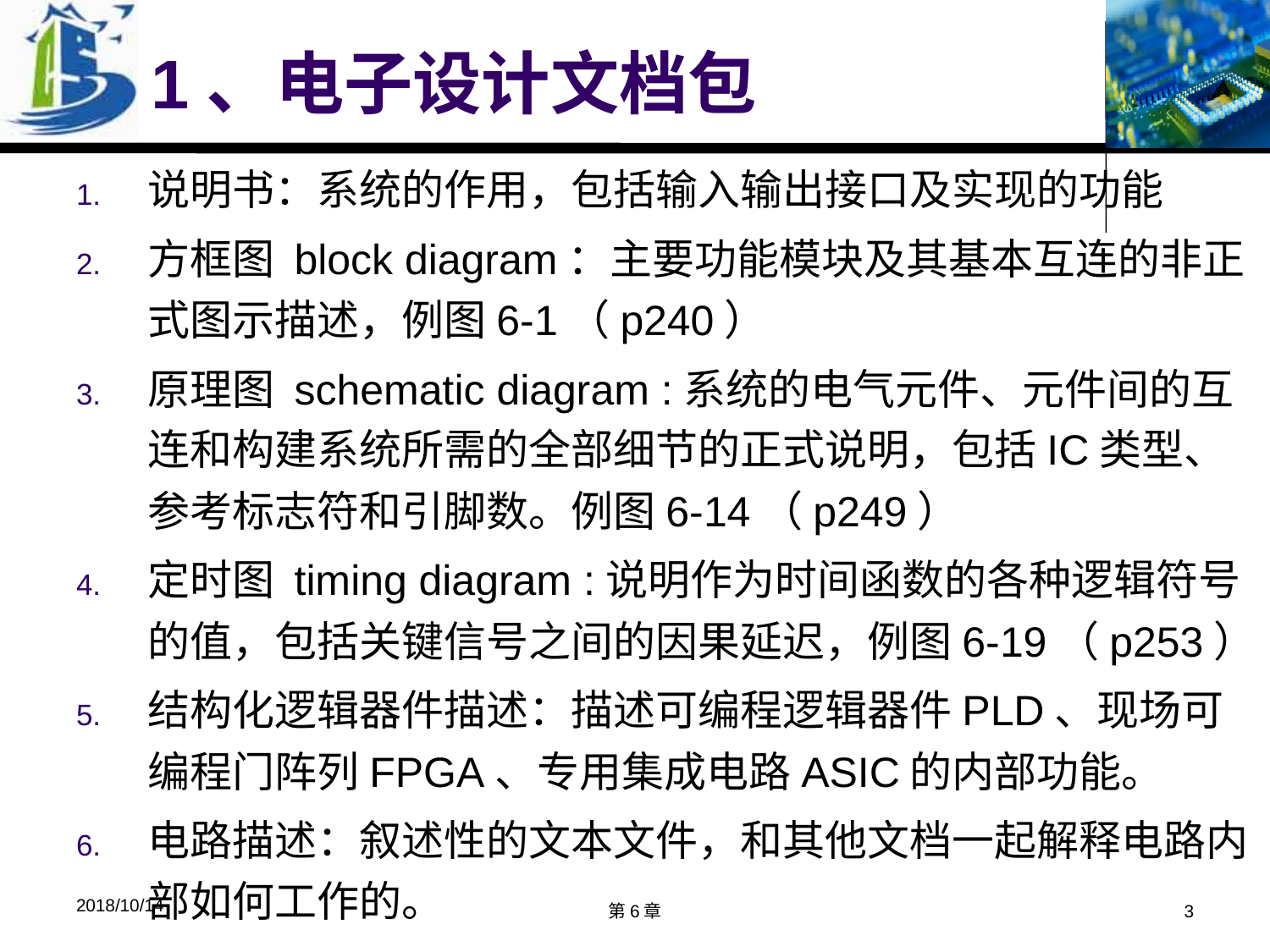

# 1、电子设计文档包
说明书：系统的作用，包括输入输出接口及实现的功能
方框图 block diagram：主要功能模块及其基本互连的非正式图示描述，例图6-1（p240）
原理图 schematic diagram :系统的电气元件、元件间的互连和构建系统所需的全部细节的正式说明，包括IC类型、参考标志符和引脚数。例图6-14（p249）
定时图 timing diagram :说明作为时间函数的各种逻辑符号的值，包括关键信号之间的因果延迟，例图6-19（p253）
结构化逻辑器件描述：描述可编程逻辑器件PLD、现场可编程门阵列FPGA、专用集成电路ASIC的内部功能。
电路描述：叙述性的文本文件，和其他文档一起解释电路内部如何工作的。
2018/10/14
第6章
3